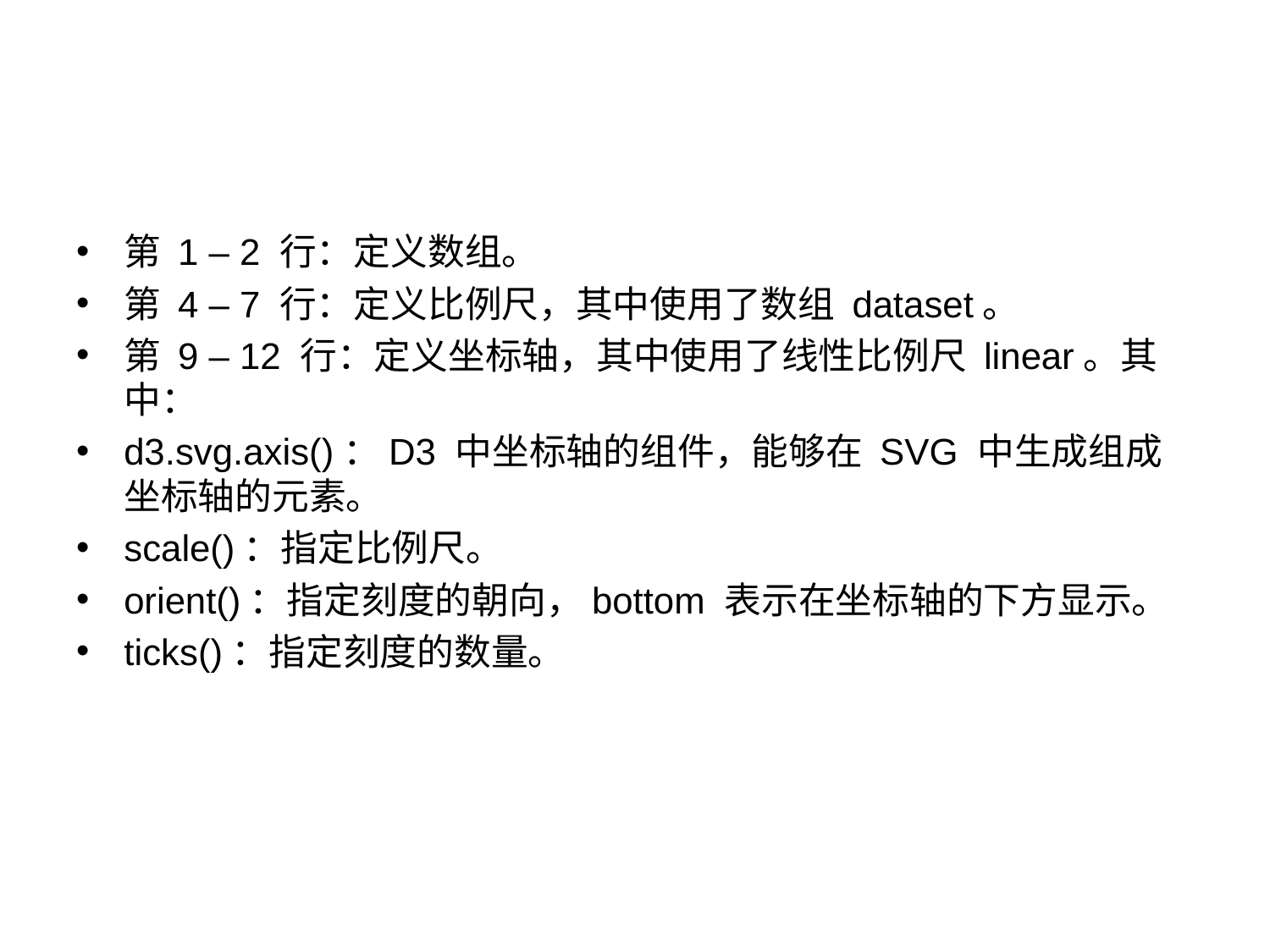

#
第 1 – 2 行：定义数组。
第 4 – 7 行：定义比例尺，其中使用了数组 dataset。
第 9 – 12 行：定义坐标轴，其中使用了线性比例尺 linear。其中：
d3.svg.axis()：D3 中坐标轴的组件，能够在 SVG 中生成组成坐标轴的元素。
scale()：指定比例尺。
orient()：指定刻度的朝向，bottom 表示在坐标轴的下方显示。
ticks()：指定刻度的数量。